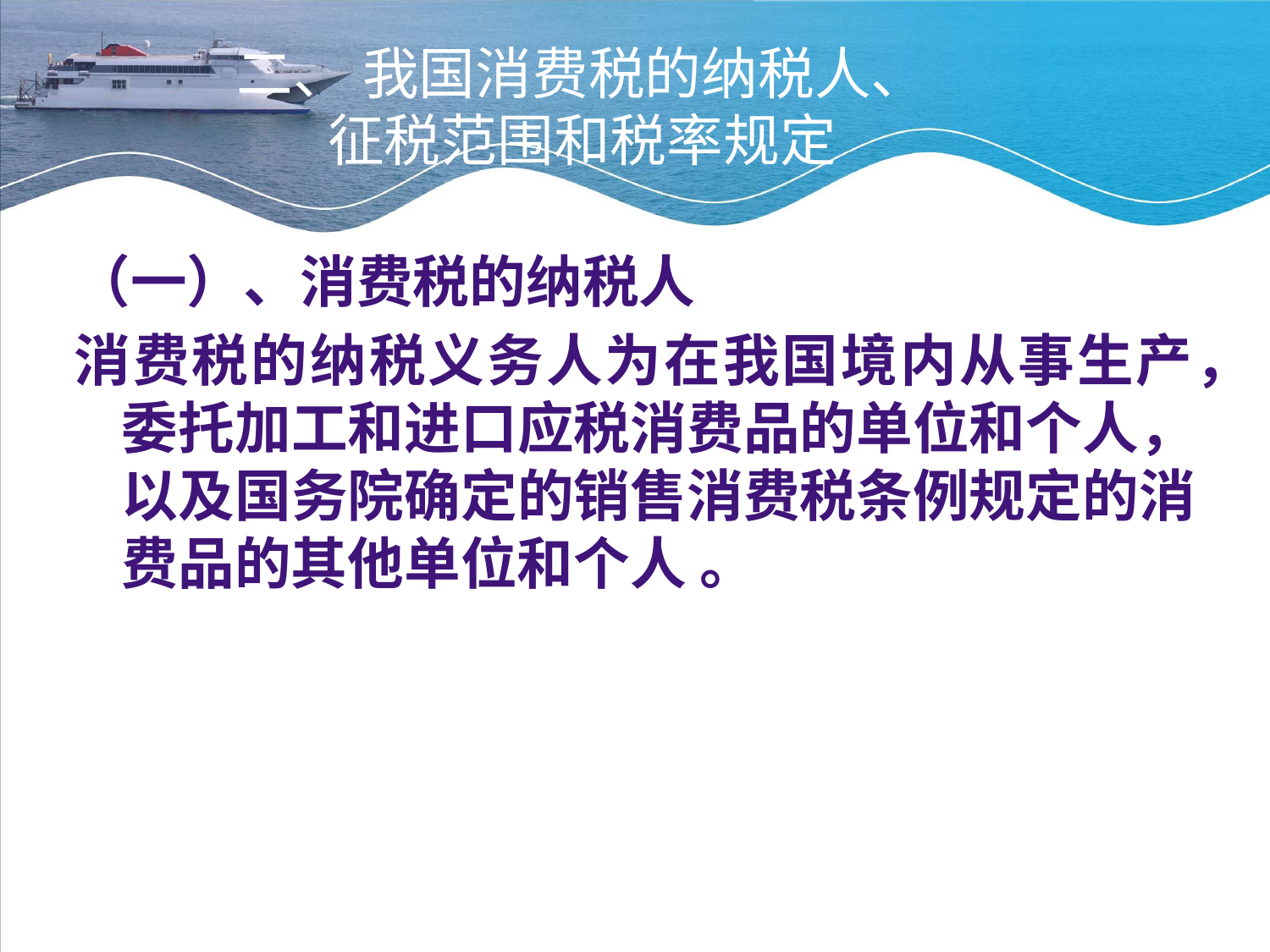

二、 我国消费税的纳税人、
征税范围和税率规定
（一）、消费税的纳税人
消费税的纳税义务人为在我国境内从事生产，委托加工和进口应税消费品的单位和个人，以及国务院确定的销售消费税条例规定的消费品的其他单位和个人 。